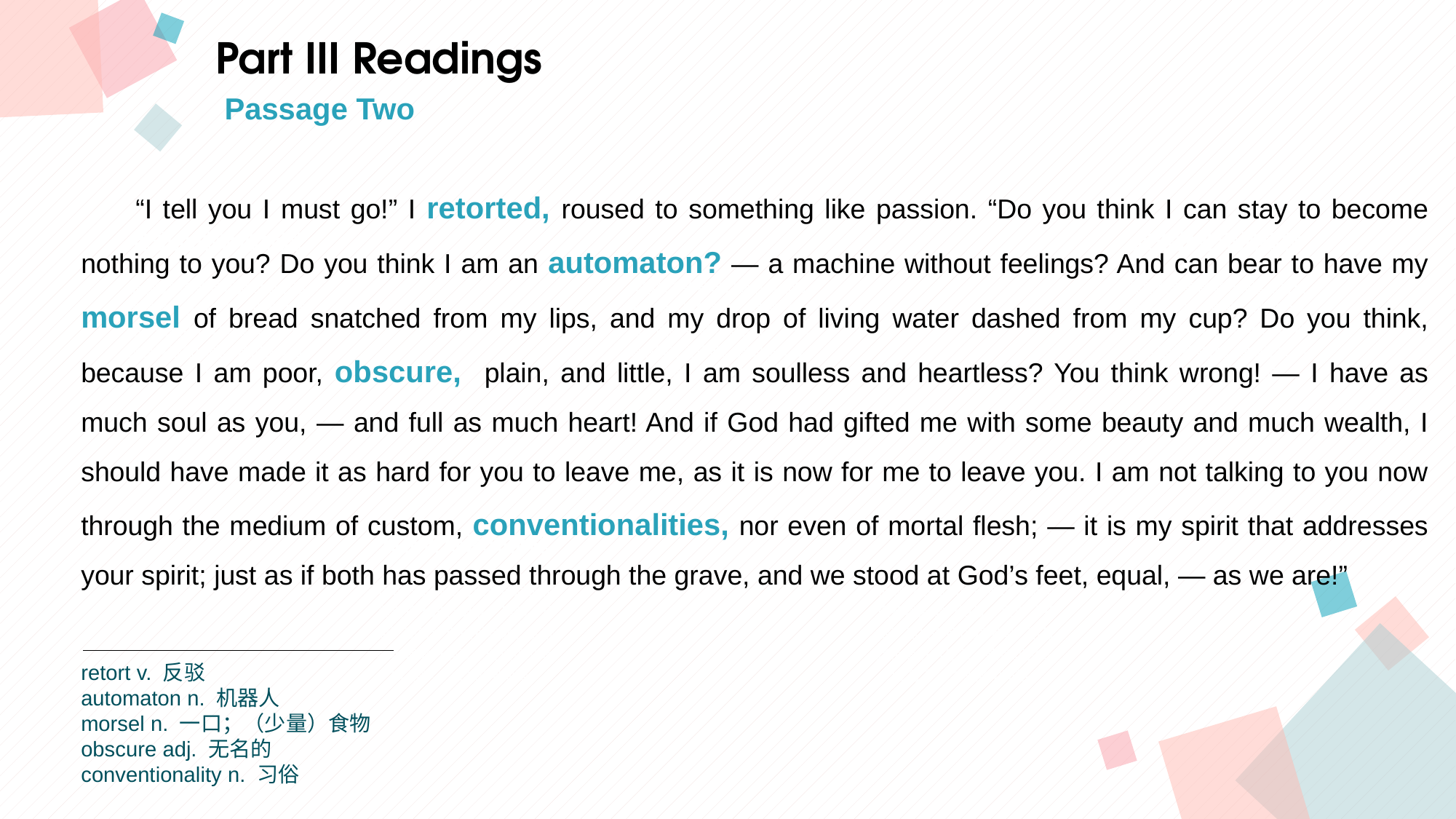

Part III Readings
Passage Two

“I tell you I must go!” I retorted, roused to something like passion. “Do you think I can stay to become nothing to you? Do you think I am an automaton? — a machine without feelings? And can bear to have my morsel of bread snatched from my lips, and my drop of living water dashed from my cup? Do you think, because I am poor, obscure,  plain, and little, I am soulless and heartless? You think wrong! — I have as much soul as you, — and full as much heart! And if God had gifted me with some beauty and much wealth, I should have made it as hard for you to leave me, as it is now for me to leave you. I am not talking to you now through the medium of custom, conventionalities, nor even of mortal flesh; — it is my spirit that addresses your spirit; just as if both has passed through the grave, and we stood at God’s feet, equal, — as we are!”
点击此处添加标题
点击此处添加标题
标题数字等都可以通过点击和重新输入进行更改，顶部“开始”面板中可以对字体、字号、颜色等进行修改。建议正文8-14号字，1.3倍字间距。
标题数字等都可以通过点击和重新输入进行更改，顶部“开始”面板中可以对字体、字号、颜色等进行修改。建议正文8-14号字，1.3倍字间距。
标题数字等都可以通过点击和重新输入进行更改，顶部“开始”面板中可以对字体、字号、颜色等进行修改。建议正文8-14号字，1.3倍字间距。
点击此处添加标题
标题数字等都可以通过点击和重新输入进行更改，顶部“开始”面板中可以对字体、字号、颜色等进行修改。建议正文8-14号字，1.3倍字间距。
标题数字等都可以通过点击和重新输入进行更改，顶部“开始”面板中可以对字体、字号、颜色等进行修改。建议正文8-14号字，1.3倍字间距。
retort v. 反驳
automaton n. 机器人
morsel n. 一口；（少量）食物
obscure adj. 无名的
conventionality n. 习俗